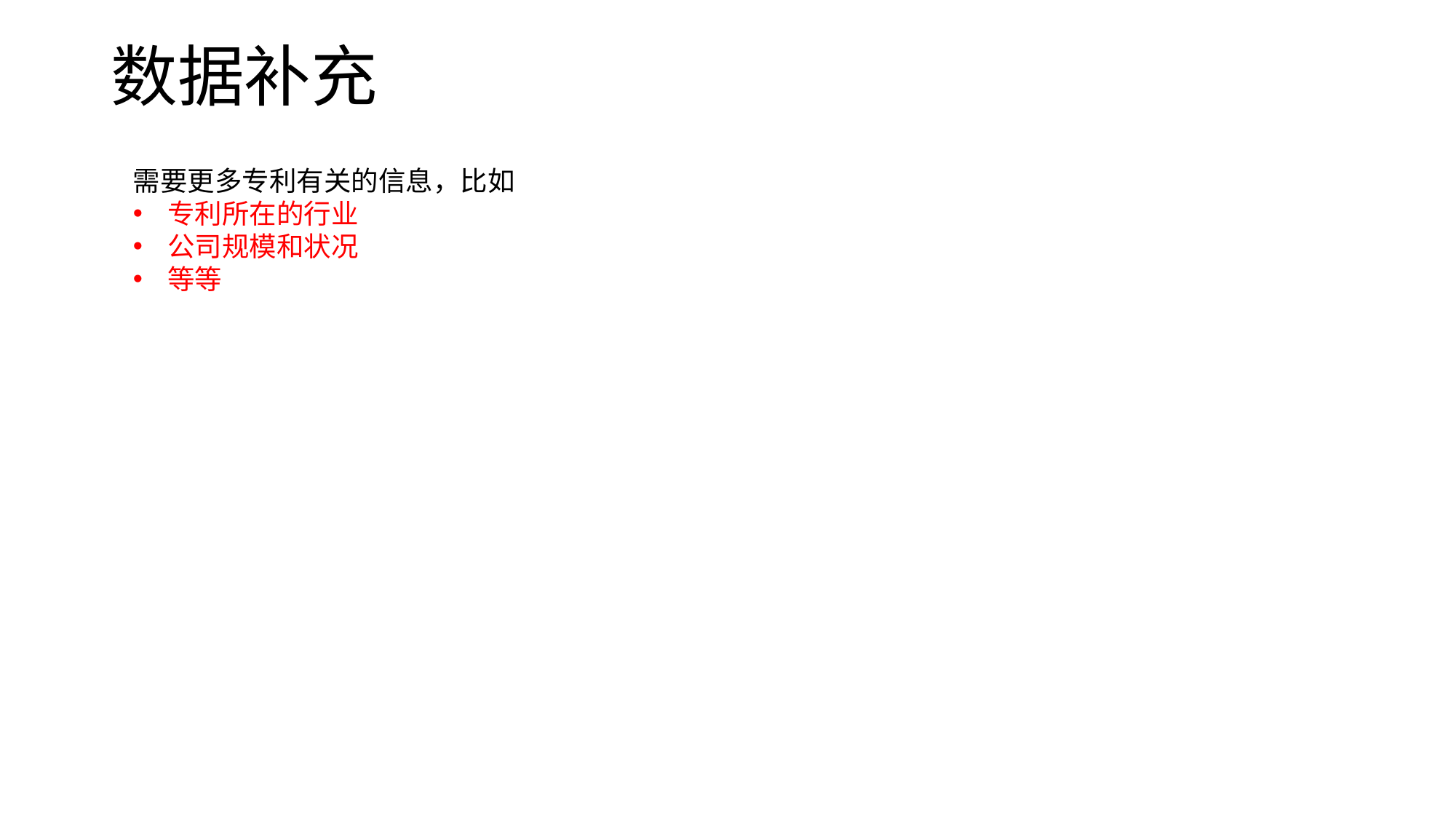

数据补充
需要更多专利有关的信息，比如
专利所在的行业
公司规模和状况
等等